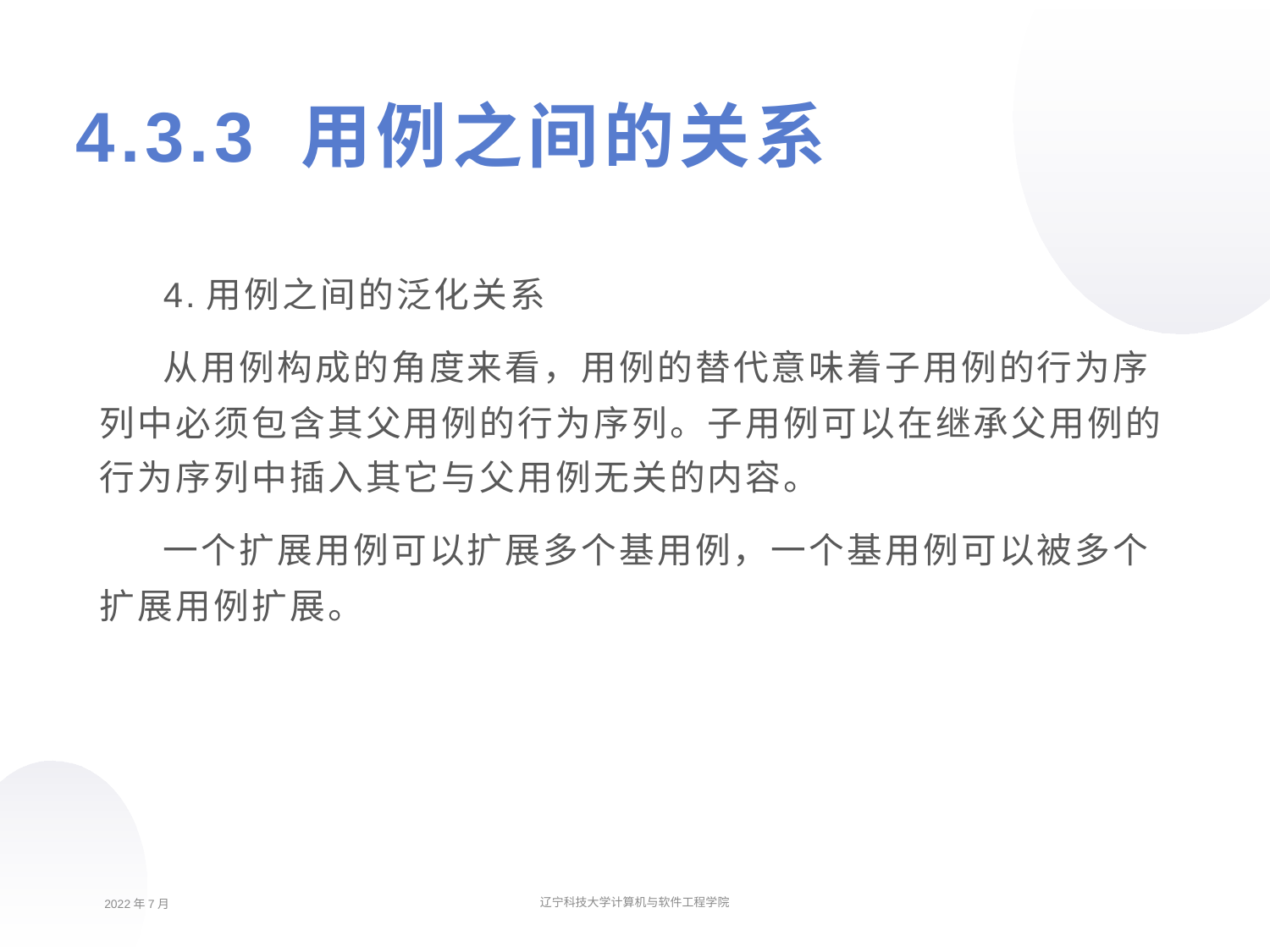

4.3.3 用例之间的关系
4.用例之间的泛化关系
从用例构成的角度来看，用例的替代意味着子用例的行为序列中必须包含其父用例的行为序列。子用例可以在继承父用例的行为序列中插入其它与父用例无关的内容。
一个扩展用例可以扩展多个基用例，一个基用例可以被多个扩展用例扩展。

2022年7月
辽宁科技大学计算机与软件工程学院
44